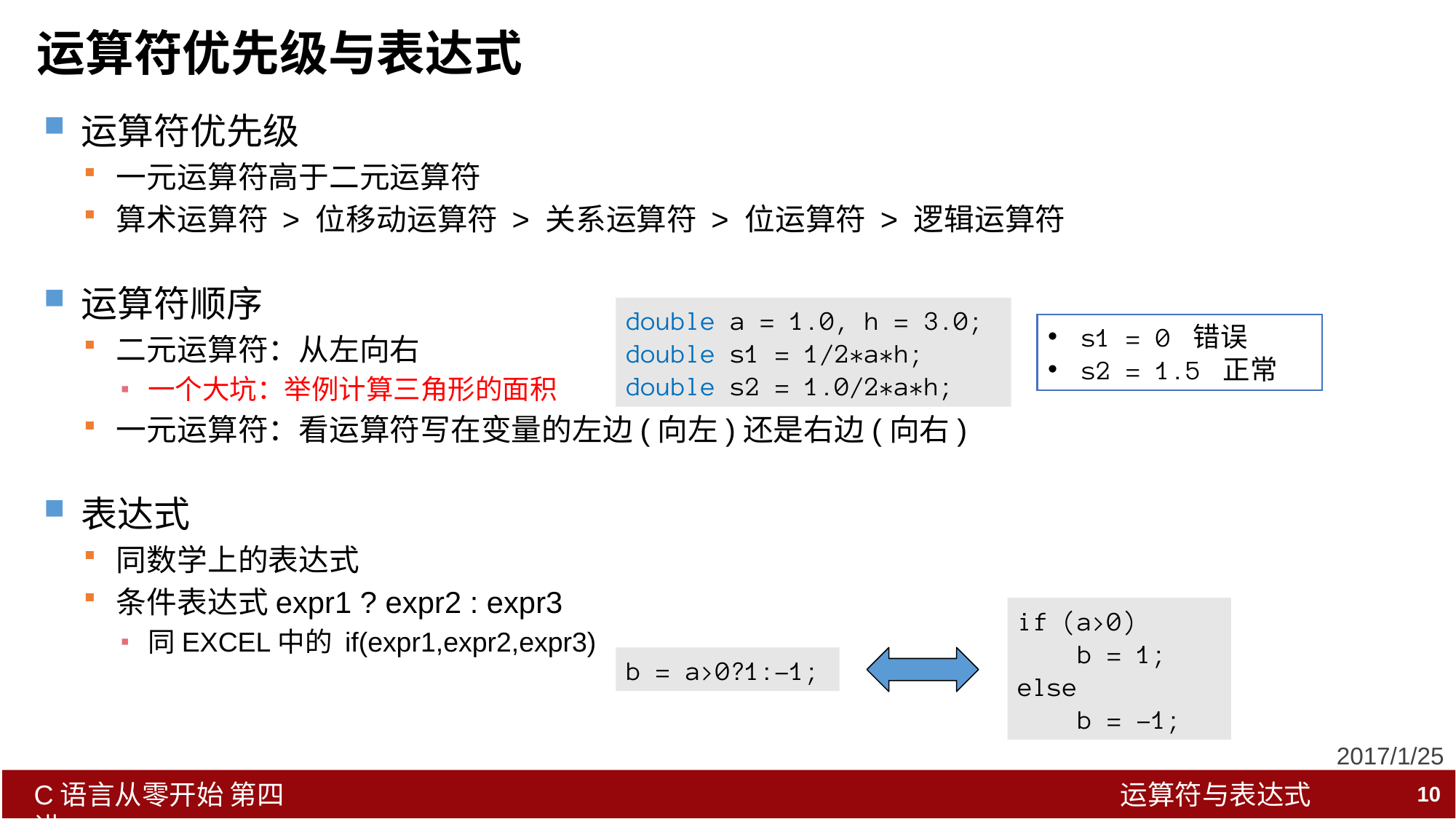

# 运算符优先级与表达式
运算符优先级
一元运算符高于二元运算符
算术运算符 > 位移动运算符 > 关系运算符 > 位运算符 > 逻辑运算符

运算符顺序
二元运算符：从左向右
一个大坑：举例计算三角形的面积
一元运算符：看运算符写在变量的左边(向左)还是右边(向右)

表达式
同数学上的表达式
条件表达式expr1 ? expr2 : expr3
同EXCEL中的 if(expr1,expr2,expr3)

double a = 1.0, h = 3.0;
double s1 = 1/2*a*h;
double s2 = 1.0/2*a*h;
s1 = 0 错误
s2 = 1.5 正常
if (a>0)
    b = 1;
else
    b = -1;
b = a>0?1:-1;

2017/1/25
10